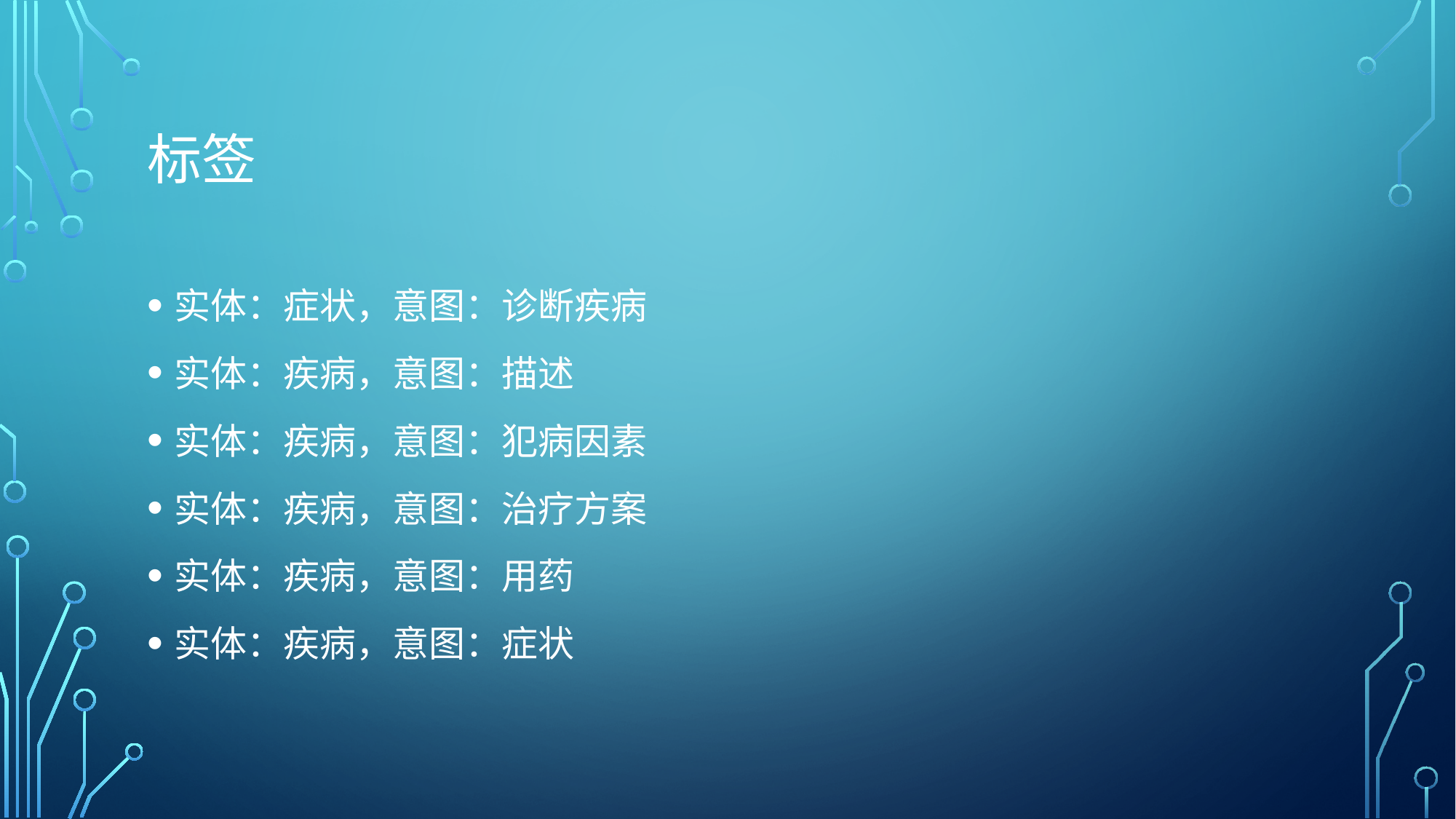

# 标签
实体：症状，意图：诊断疾病
实体：疾病，意图：描述
实体：疾病，意图：犯病因素
实体：疾病，意图：治疗方案
实体：疾病，意图：用药
实体：疾病，意图：症状